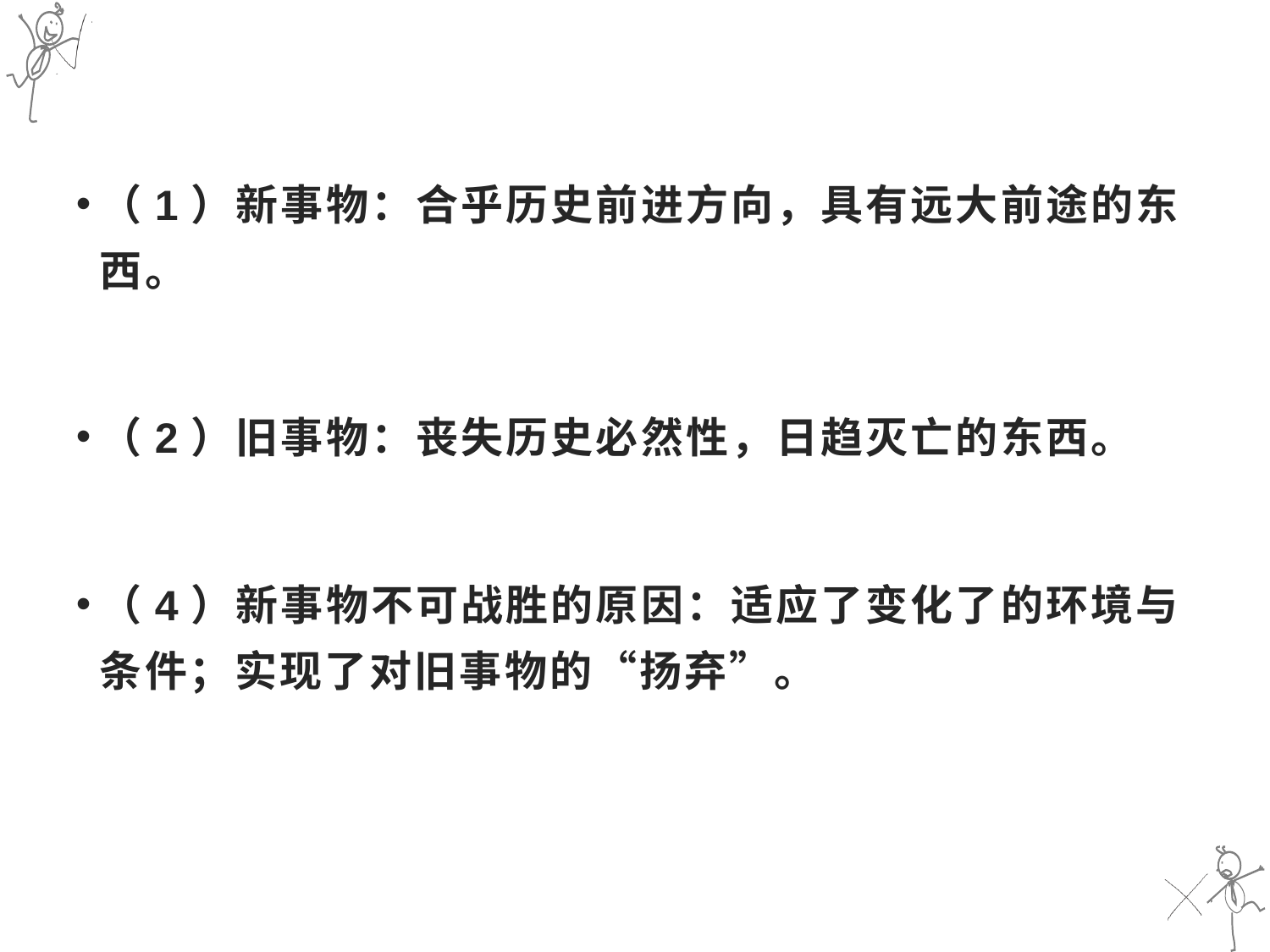

（1）新事物：合乎历史前进方向，具有远大前途的东西。

（2）旧事物：丧失历史必然性，日趋灭亡的东西。

（4）新事物不可战胜的原因：适应了变化了的环境与条件；实现了对旧事物的“扬弃”。